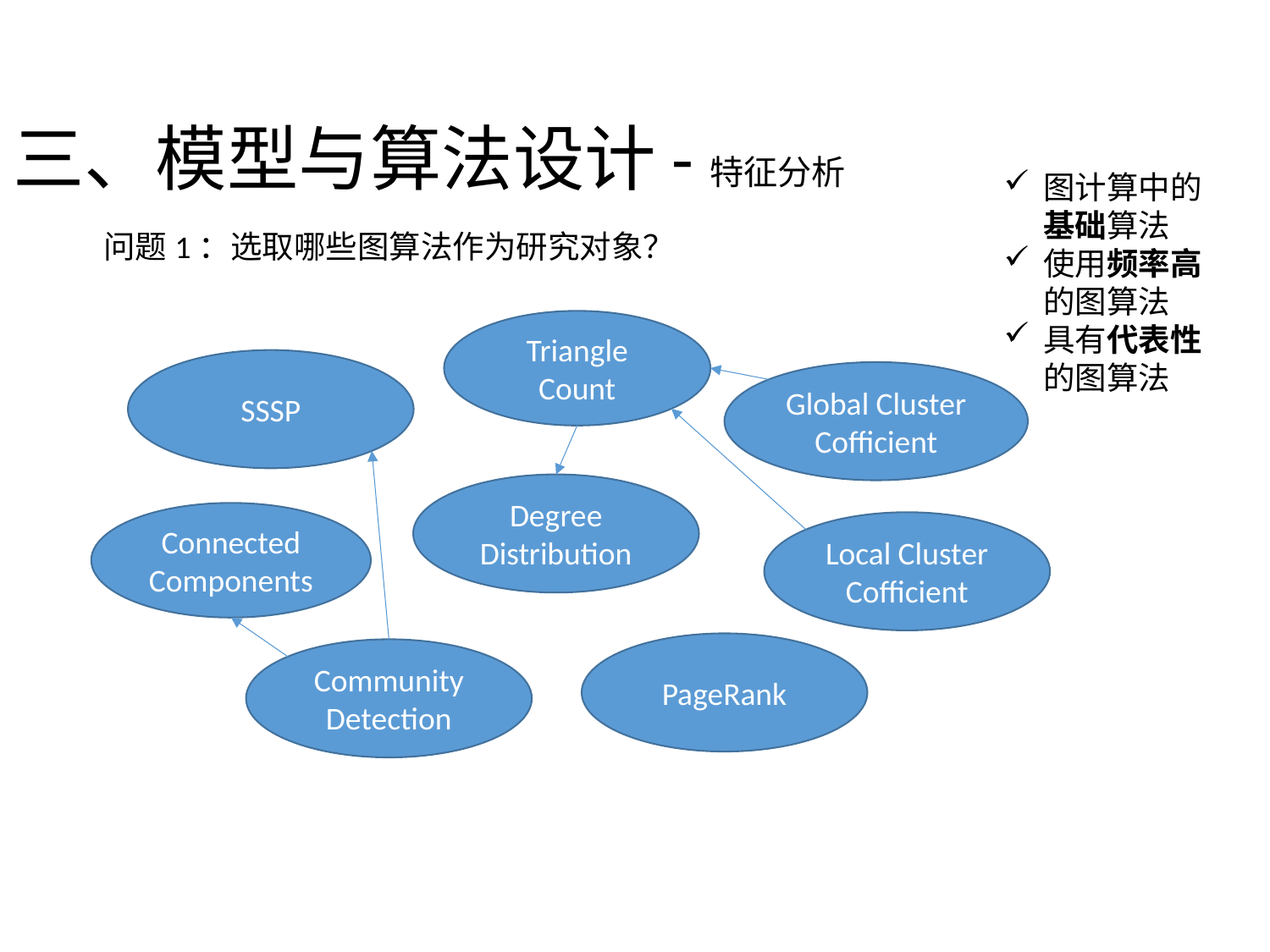

# 三、模型与算法设计-特征分析
图计算中的基础算法
使用频率高的图算法
具有代表性的图算法
问题1：选取哪些图算法作为研究对象？
Triangle Count
SSSP
Global Cluster
Cofficient
Degree Distribution
Connected Components
Local Cluster
Cofficient
PageRank
Community
Detection